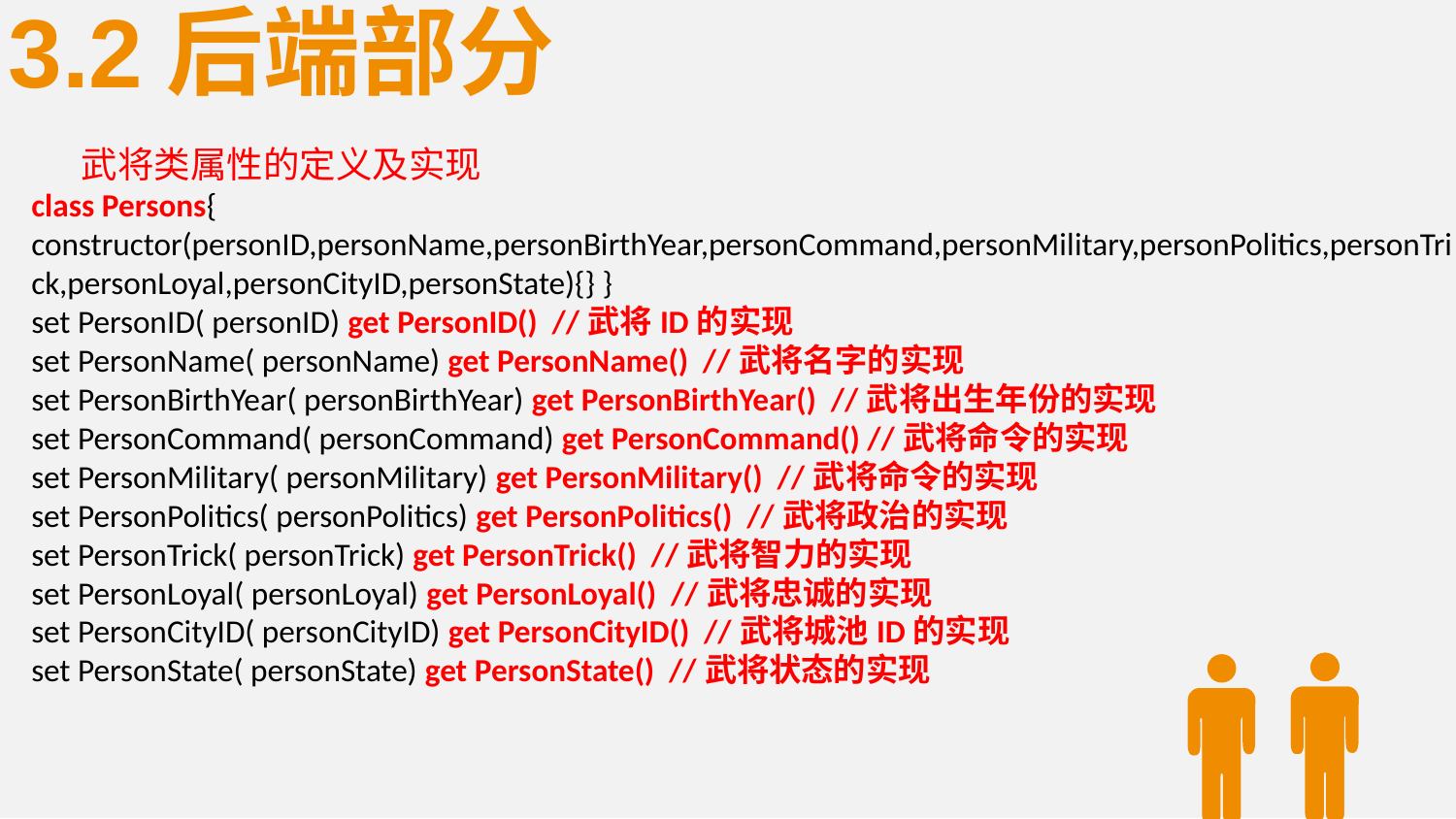

3.2后端部分
     武将类属性的定义及实现
class Persons{
constructor(personID,personName,personBirthYear,personCommand,personMilitary,personPolitics,personTrick,personLoyal,personCityID,personState){} }
set PersonID( personID) get PersonID()  //武将ID的实现
set PersonName( personName) get PersonName()  //武将名字的实现
set PersonBirthYear( personBirthYear) get PersonBirthYear()  //武将出生年份的实现
set PersonCommand( personCommand) get PersonCommand() //武将命令的实现
set PersonMilitary( personMilitary) get PersonMilitary()  //武将命令的实现
set PersonPolitics( personPolitics) get PersonPolitics()  //武将政治的实现
set PersonTrick( personTrick) get PersonTrick()  //武将智力的实现
set PersonLoyal( personLoyal) get PersonLoyal()  //武将忠诚的实现
set PersonCityID( personCityID) get PersonCityID()  //武将城池ID的实现
set PersonState( personState) get PersonState()  //武将状态的实现